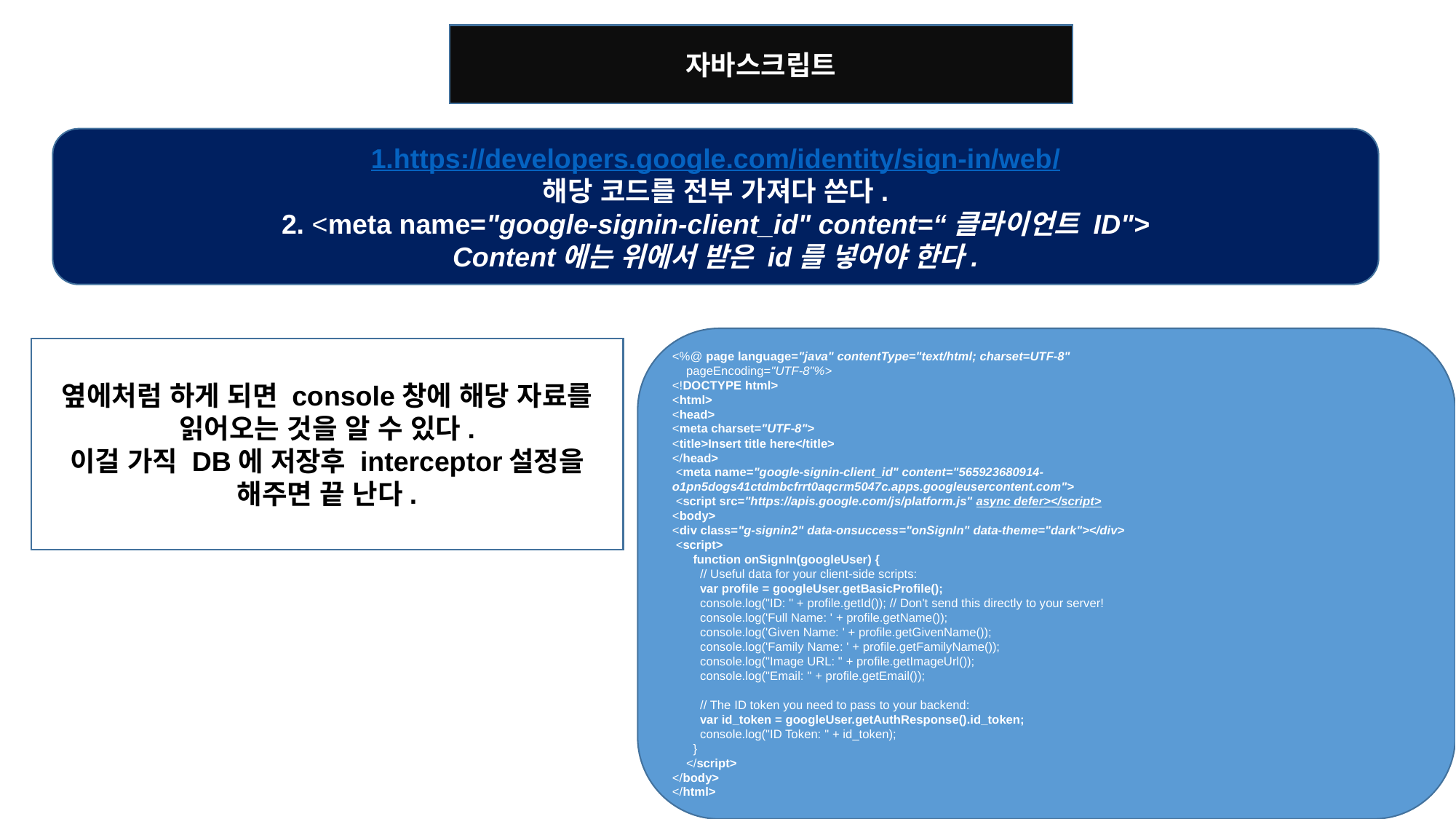

자바스크립트
1.https://developers.google.com/identity/sign-in/web/
해당 코드를 전부 가져다 쓴다.
2. <meta name="google-signin-client_id" content=“클라이언트 ID">
Content에는 위에서 받은 id를 넣어야 한다.
<%@ page language="java" contentType="text/html; charset=UTF-8"
    pageEncoding="UTF-8"%>
<!DOCTYPE html>
<html>
<head>
<meta charset="UTF-8">
<title>Insert title here</title>
</head>
 <meta name="google-signin-client_id" content="565923680914-o1pn5dogs41ctdmbcfrrt0aqcrm5047c.apps.googleusercontent.com">
 <script src="https://apis.google.com/js/platform.js" async defer></script>
<body>
<div class="g-signin2" data-onsuccess="onSignIn" data-theme="dark"></div>
 <script>
      function onSignIn(googleUser) {
        // Useful data for your client-side scripts:
        var profile = googleUser.getBasicProfile();
        console.log("ID: " + profile.getId()); // Don't send this directly to your server!
        console.log('Full Name: ' + profile.getName());
        console.log('Given Name: ' + profile.getGivenName());
        console.log('Family Name: ' + profile.getFamilyName());
        console.log("Image URL: " + profile.getImageUrl());
        console.log("Email: " + profile.getEmail());

        // The ID token you need to pass to your backend:
        var id_token = googleUser.getAuthResponse().id_token;
        console.log("ID Token: " + id_token);
      }
    </script>
</body>
</html>
옆에처럼 하게 되면 console창에 해당 자료를 읽어오는 것을 알 수 있다.
이걸 가직 DB에 저장후 interceptor설정을 해주면 끝 난다.